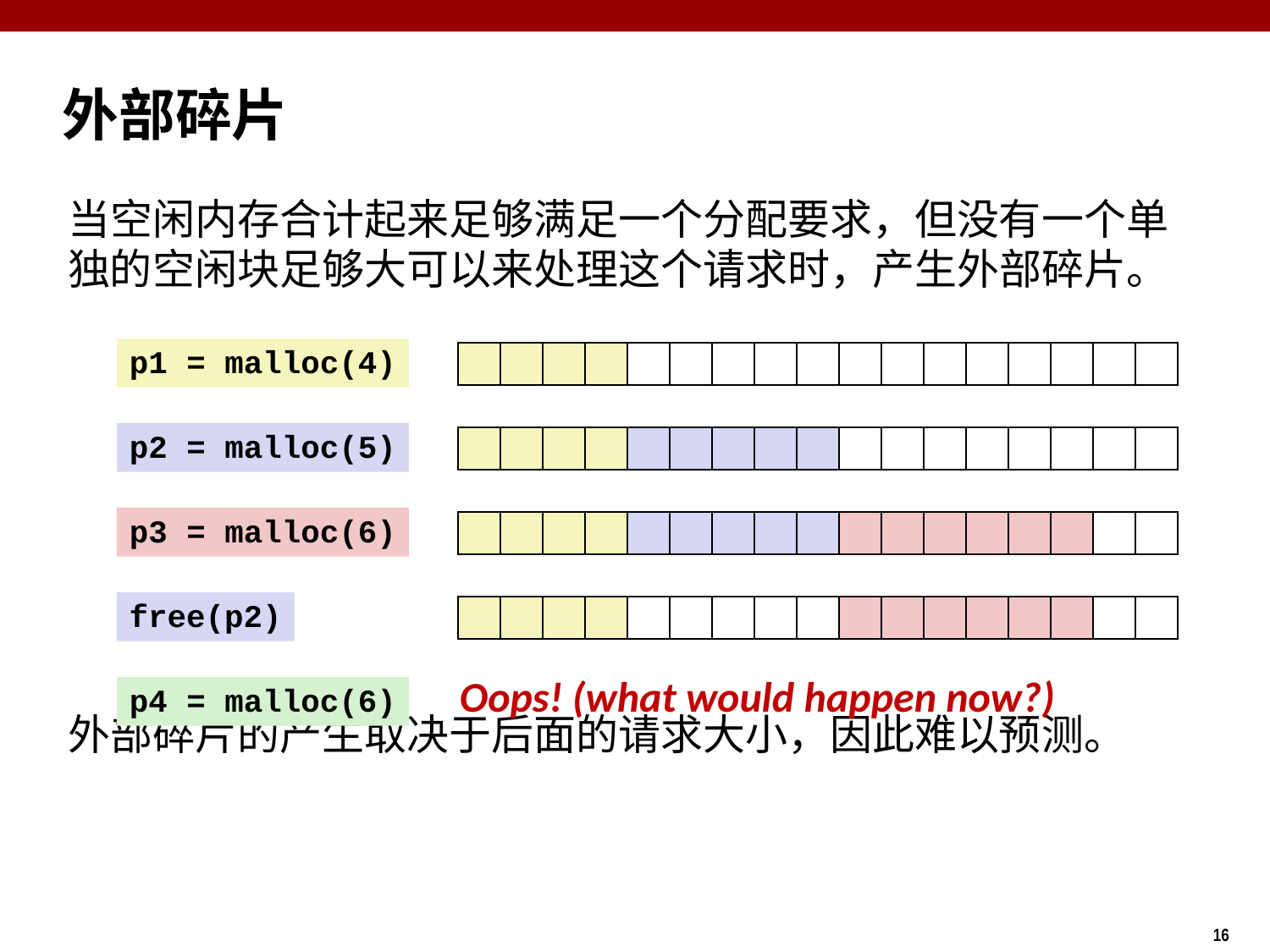

# 外部碎片
当空闲内存合计起来足够满足一个分配要求，但没有一个单独的空闲块足够大可以来处理这个请求时，产生外部碎片。

外部碎片的产生取决于后面的请求大小，因此难以预测。

p1 = malloc(4)

p2 = malloc(5)

p3 = malloc(6)

free(p2)

Oops! (what would happen now?)
p4 = malloc(6)